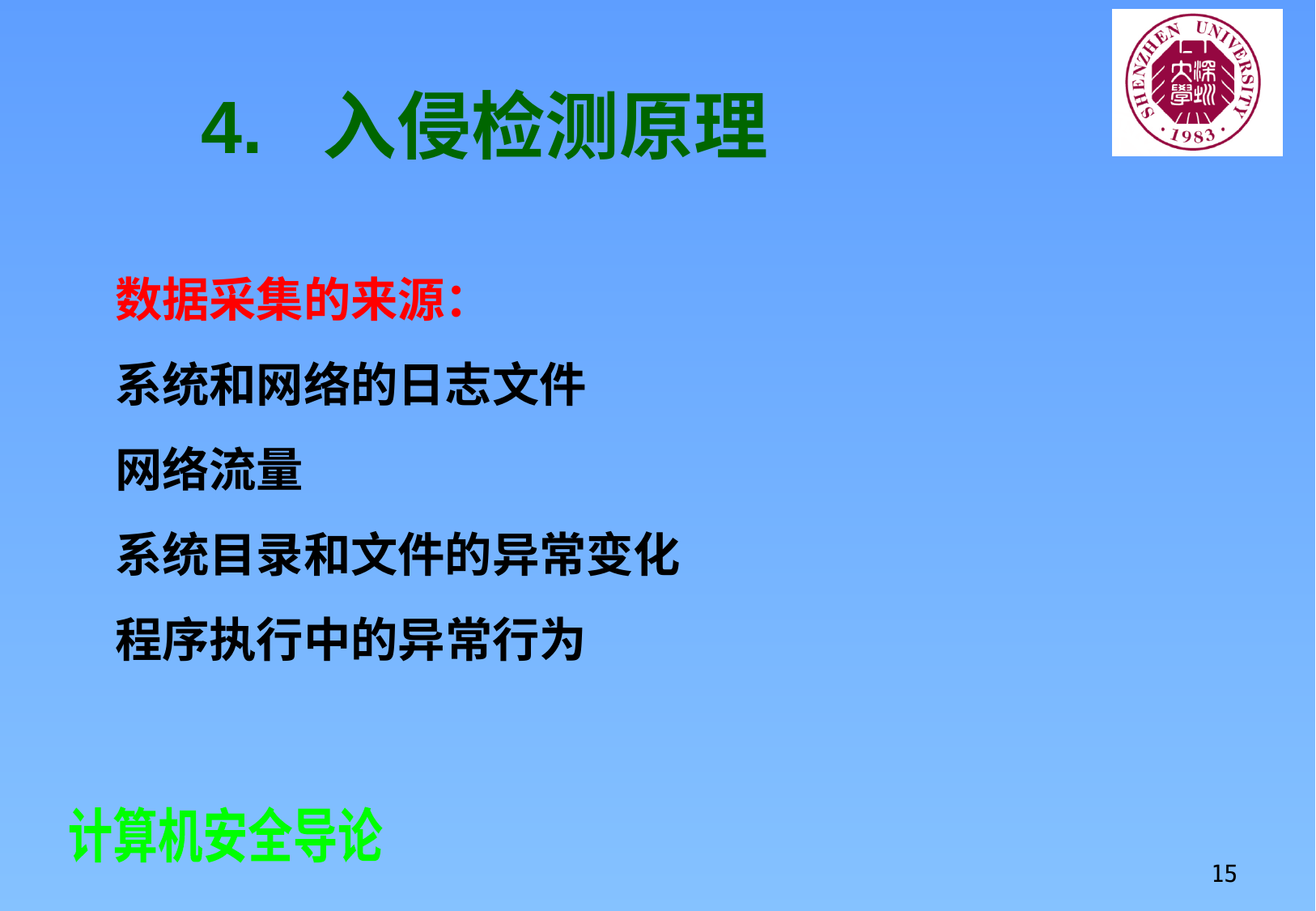

# 4.	入侵检测原理
数据采集的来源：
系统和网络的日志文件
网络流量
系统目录和文件的异常变化
程序执行中的异常行为
15